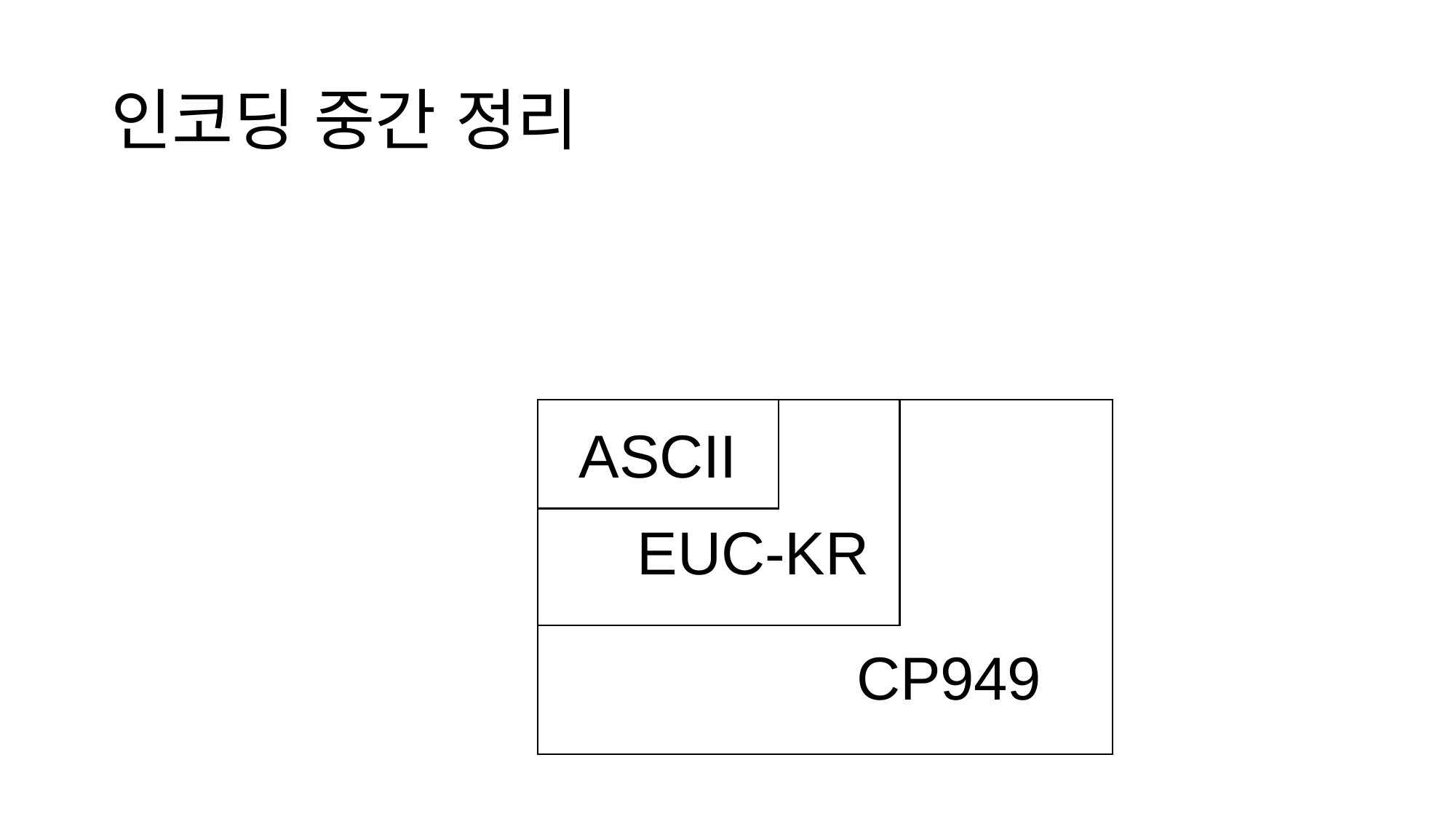

# 인코딩 중간 정리
ASCII

EUC-KR
CP949